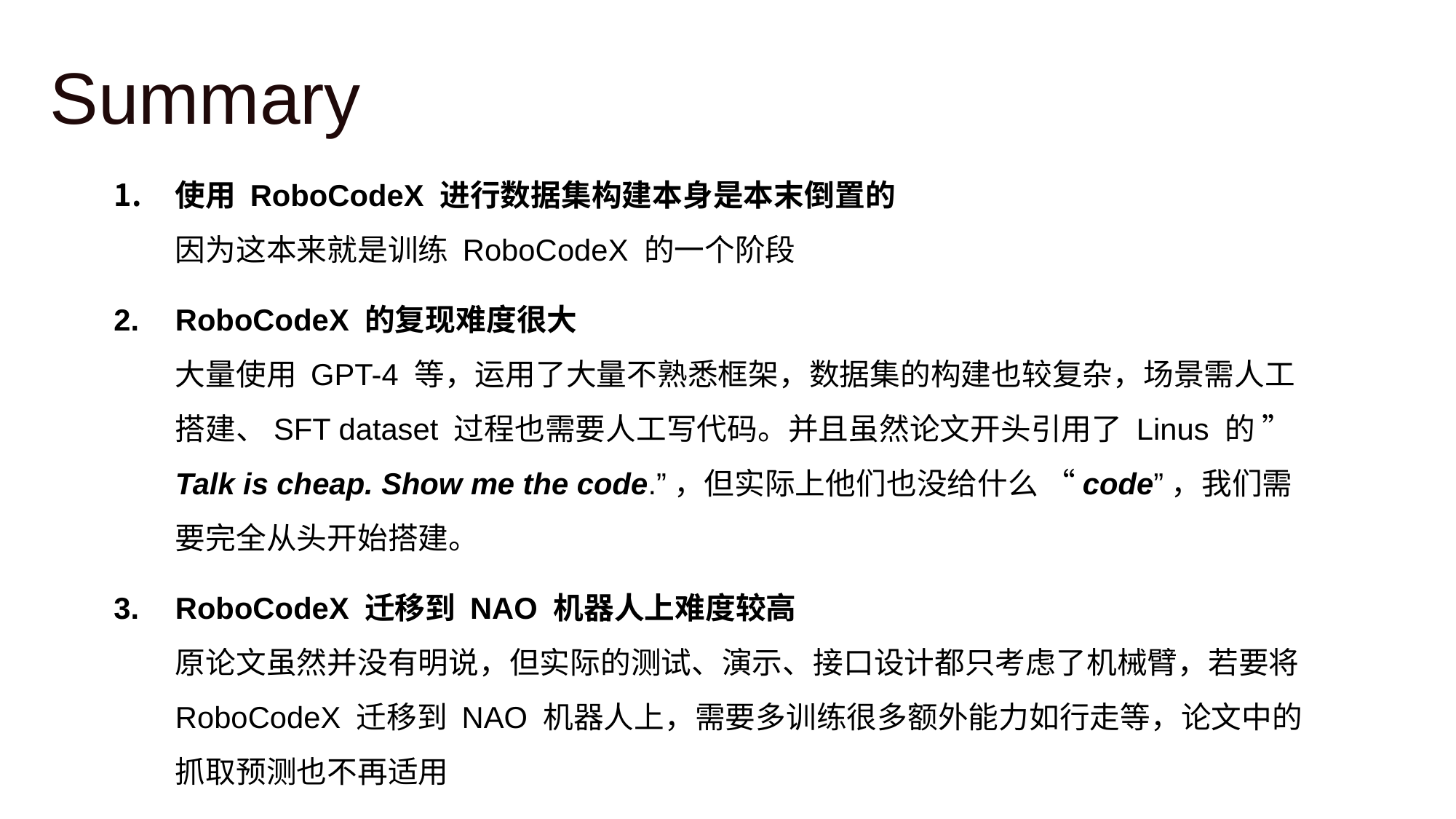

# Summary
使用 RoboCodeX 进行数据集构建本身是本末倒置的
因为这本来就是训练 RoboCodeX 的一个阶段
RoboCodeX 的复现难度很大
大量使用 GPT-4 等，运用了大量不熟悉框架，数据集的构建也较复杂，场景需人工搭建、SFT dataset 过程也需要人工写代码。并且虽然论文开头引用了 Linus 的 ” Talk is cheap. Show me the code.”，但实际上他们也没给什么 “code”，我们需要完全从头开始搭建。
RoboCodeX 迁移到 NAO 机器人上难度较高
原论文虽然并没有明说，但实际的测试、演示、接口设计都只考虑了机械臂，若要将 RoboCodeX 迁移到 NAO 机器人上，需要多训练很多额外能力如行走等，论文中的抓取预测也不再适用